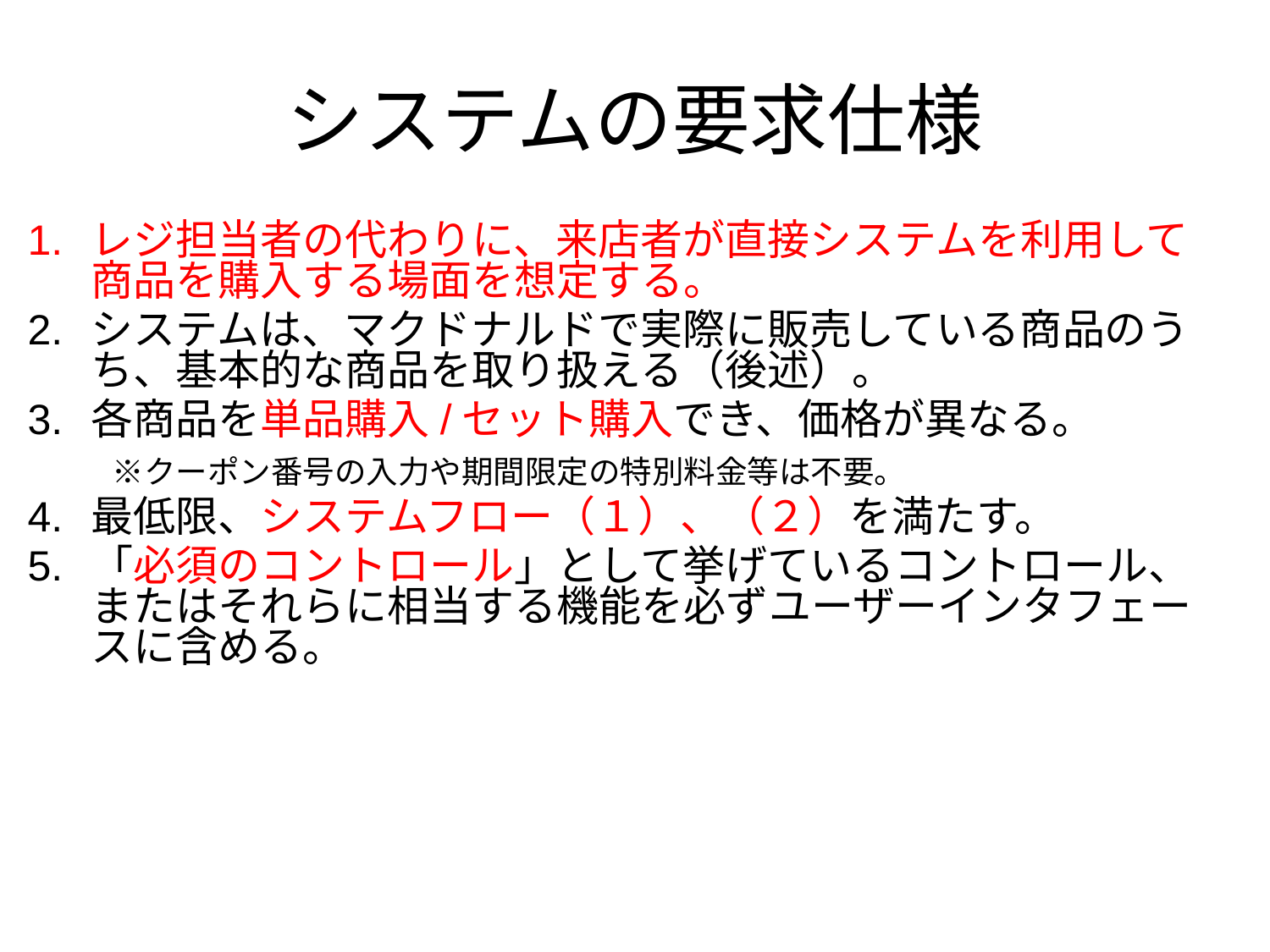

# システムの要求仕様
レジ担当者の代わりに、来店者が直接システムを利用して商品を購入する場面を想定する。
システムは、マクドナルドで実際に販売している商品のうち、基本的な商品を取り扱える（後述）。
各商品を単品購入/セット購入でき、価格が異なる。
　　※クーポン番号の入力や期間限定の特別料金等は不要。
最低限、システムフロー（１）、（２）を満たす。
「必須のコントロール」として挙げているコントロール、またはそれらに相当する機能を必ずユーザーインタフェースに含める。